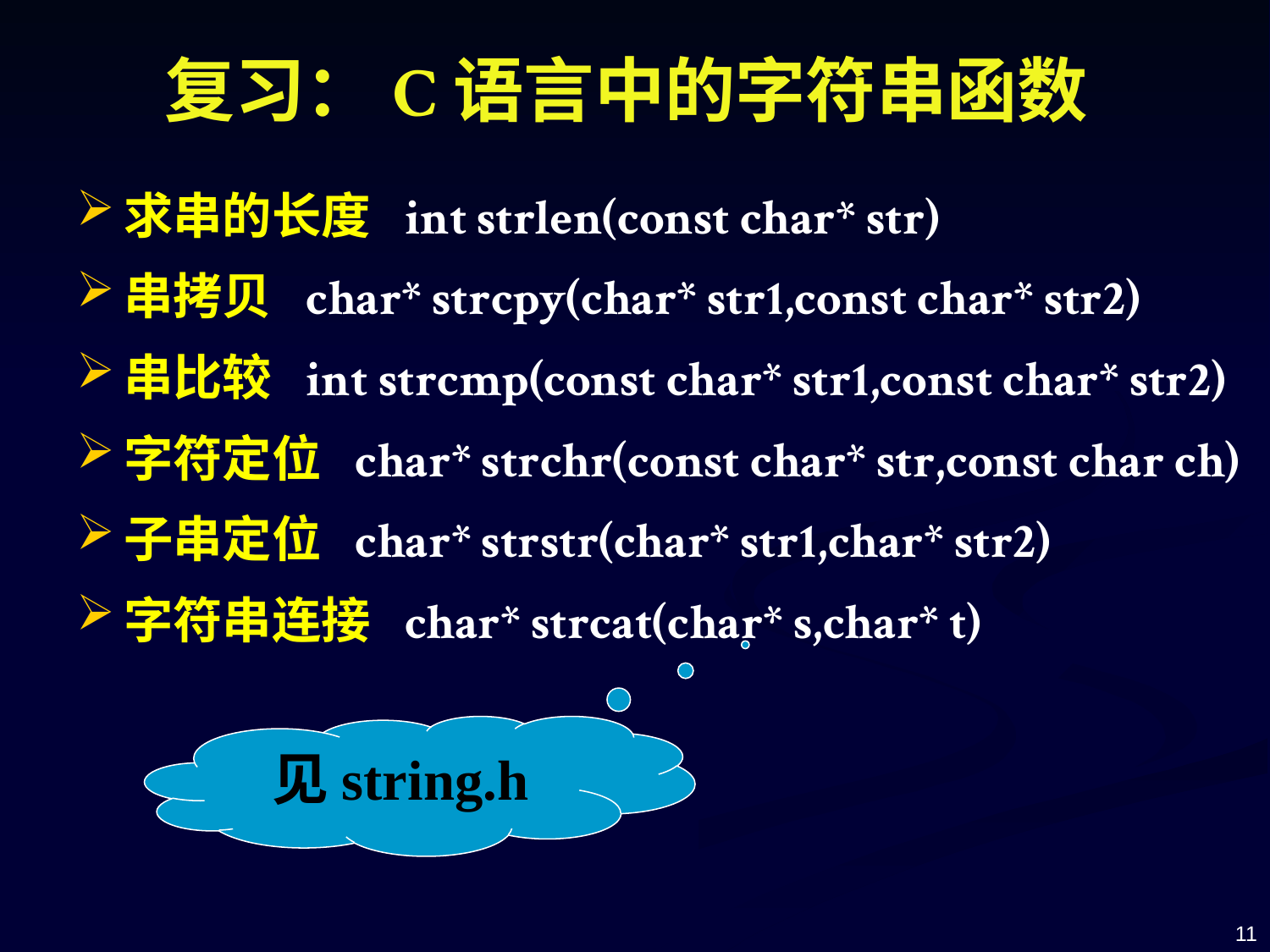

# 复习：C语言中的字符串函数
求串的长度  int strlen(const char* str)
串拷贝  char* strcpy(char* str1,const char* str2)
串比较  int strcmp(const char* str1,const char* str2)
字符定位  char* strchr(const char* str,const char ch)
子串定位  char* strstr(char* str1,char* str2)
字符串连接  char* strcat(char* s,char* t)
见string.h
11